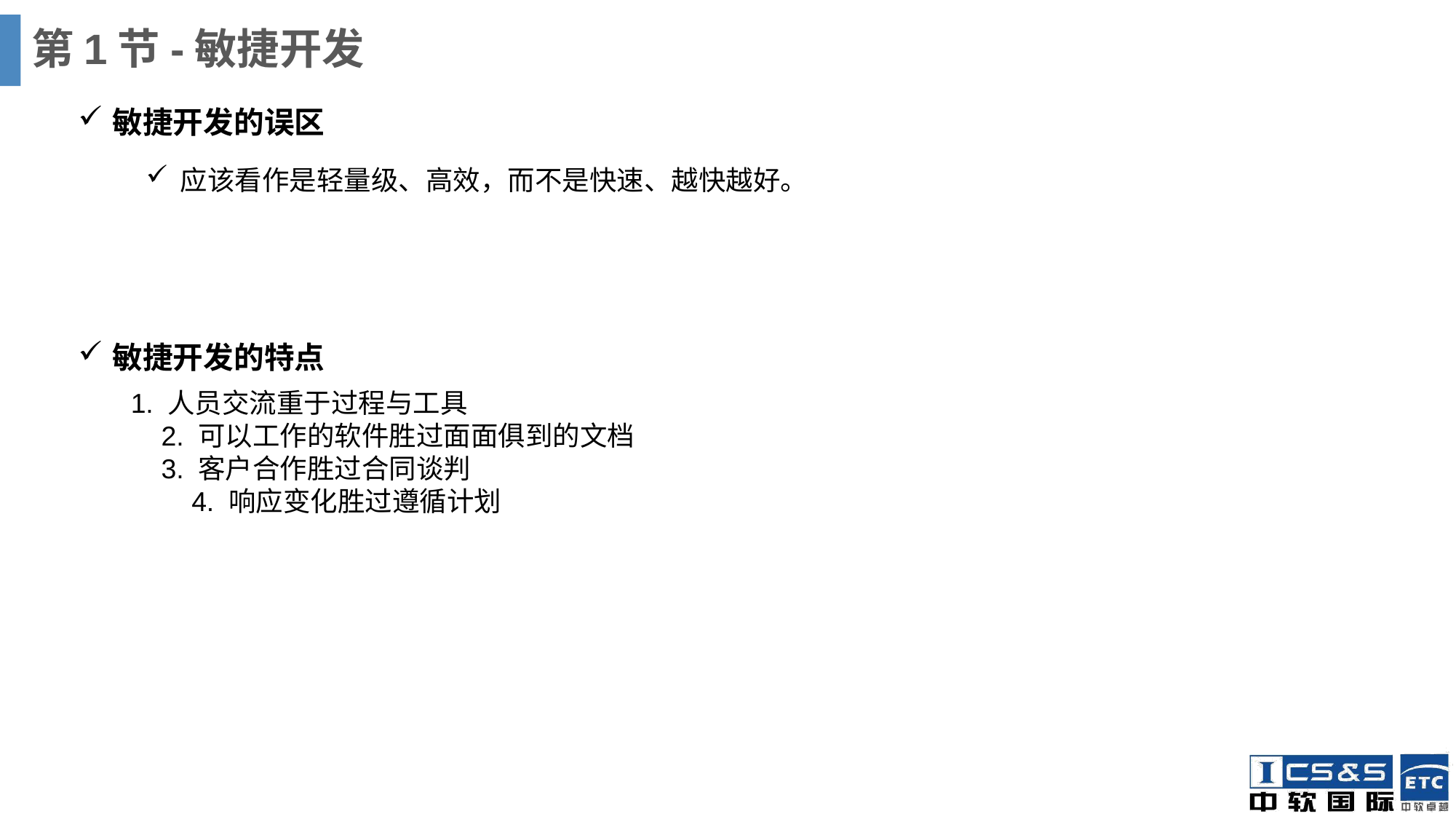

# 第1节-敏捷开发
敏捷开发的误区
应该看作是轻量级、高效，而不是快速、越快越好。
敏捷开发的特点
1. 人员交流重于过程与工具    2. 可以工作的软件胜过面面俱到的文档    3. 客户合作胜过合同谈判    4. 响应变化胜过遵循计划